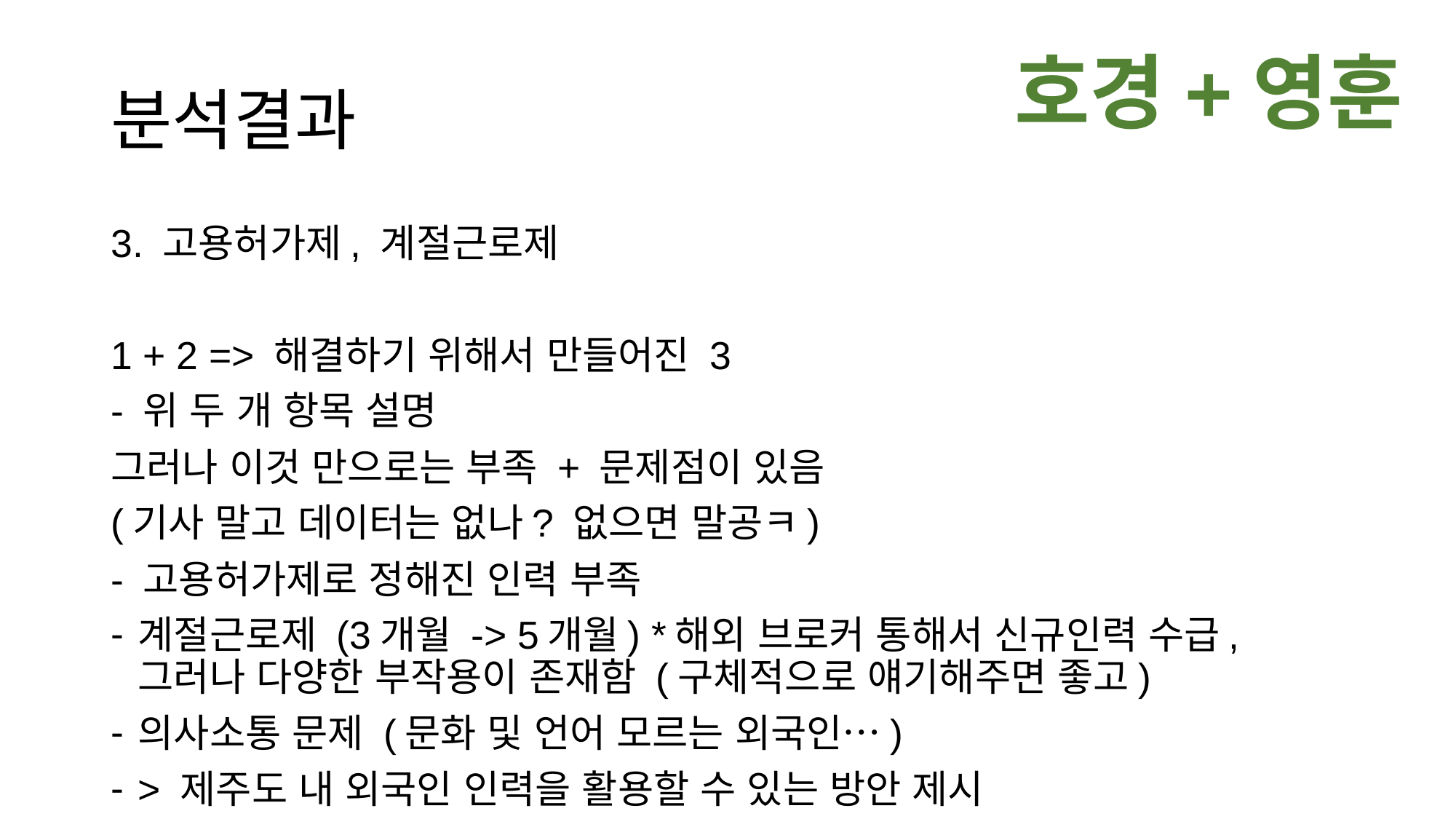

호경+영훈
# 분석결과
3. 고용허가제, 계절근로제

1 + 2 => 해결하기 위해서 만들어진 3
- 위 두 개 항목 설명
그러나 이것 만으로는 부족 + 문제점이 있음
(기사 말고 데이터는 없나? 없으면 말공ㅋ)
- 고용허가제로 정해진 인력 부족
계절근로제 (3개월 -> 5개월) *해외 브로커 통해서 신규인력 수급, 그러나 다양한 부작용이 존재함 (구체적으로 얘기해주면 좋고)
의사소통 문제 (문화 및 언어 모르는 외국인…)
> 제주도 내 외국인 인력을 활용할 수 있는 방안 제시